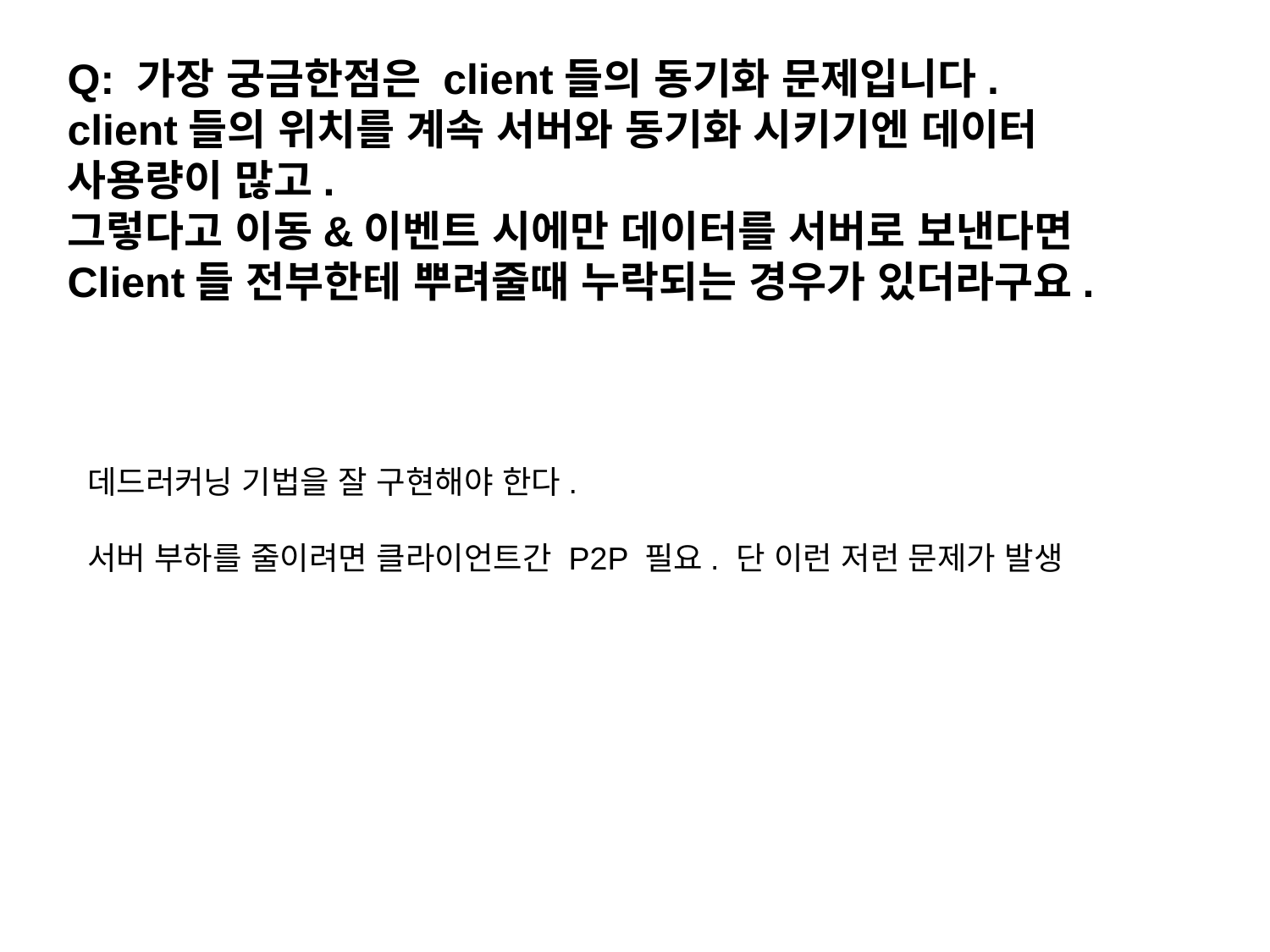

Q: 가장 궁금한점은 client들의 동기화 문제입니다.
client들의 위치를 계속 서버와 동기화 시키기엔 데이터 사용량이 많고.
그렇다고 이동&이벤트 시에만 데이터를 서버로 보낸다면 Client들 전부한테 뿌려줄때 누락되는 경우가 있더라구요.
데드러커닝 기법을 잘 구현해야 한다.
서버 부하를 줄이려면 클라이언트간 P2P 필요. 단 이런 저런 문제가 발생